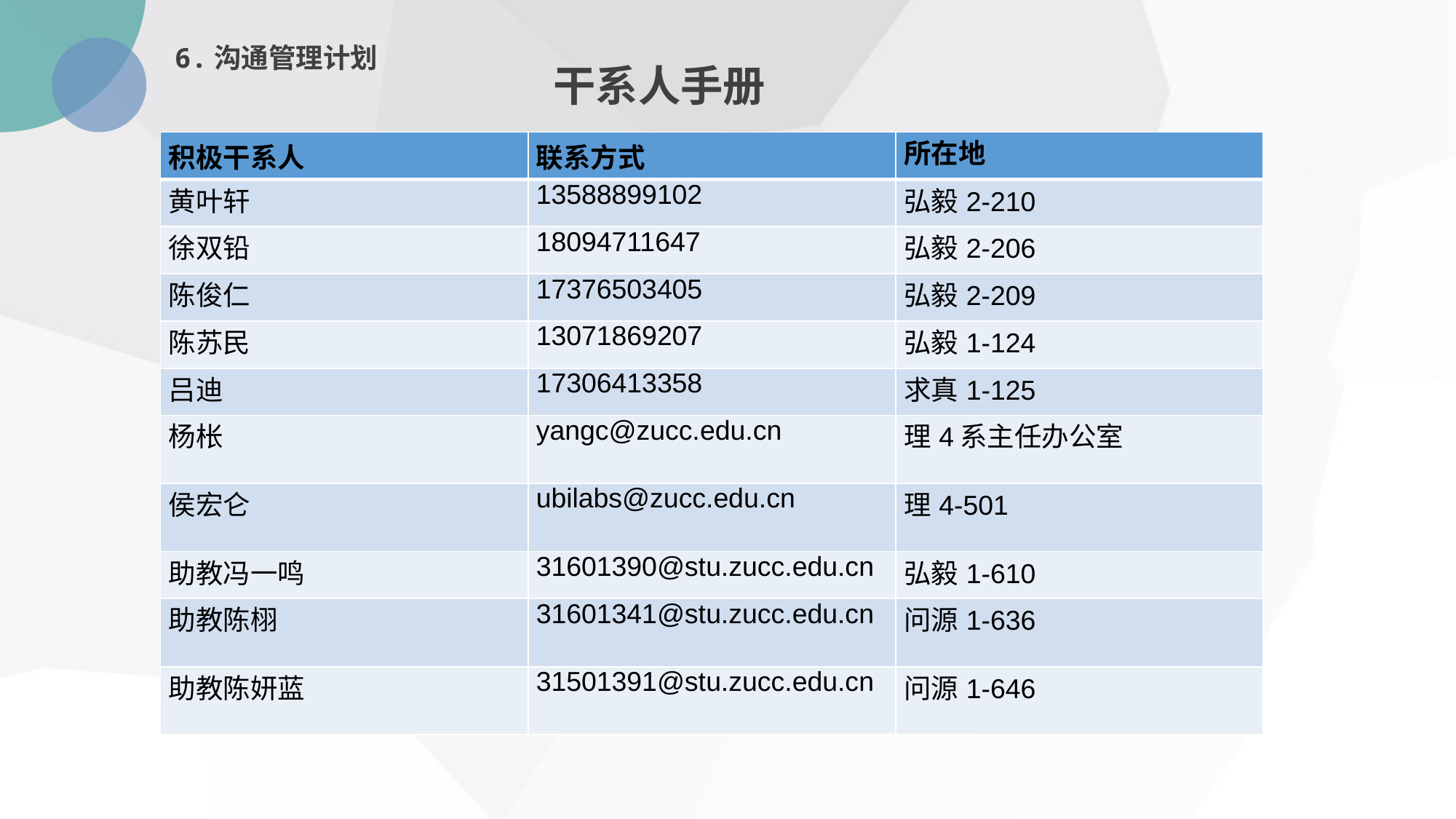

6.沟通管理计划

干系人手册
| 积极干系人 | 联系方式 | 所在地 |
| --- | --- | --- |
| 黄叶轩 | 13588899102 | 弘毅2-210 |
| 徐双铅 | 18094711647 | 弘毅2-206 |
| 陈俊仁 | 17376503405 | 弘毅2-209 |
| 陈苏民 | 13071869207 | 弘毅1-124 |
| 吕迪 | 17306413358 | 求真1-125 |
| 杨枨 | yangc@zucc.edu.cn | 理4系主任办公室 |
| 侯宏仑 | ubilabs@zucc.edu.cn | 理4-501 |
| 助教冯一鸣 | 31601390@stu.zucc.edu.cn | 弘毅1-610 |
| 助教陈栩 | 31601341@stu.zucc.edu.cn | 问源1-636 |
| 助教陈妍蓝 | 31501391@stu.zucc.edu.cn | 问源1-646 |